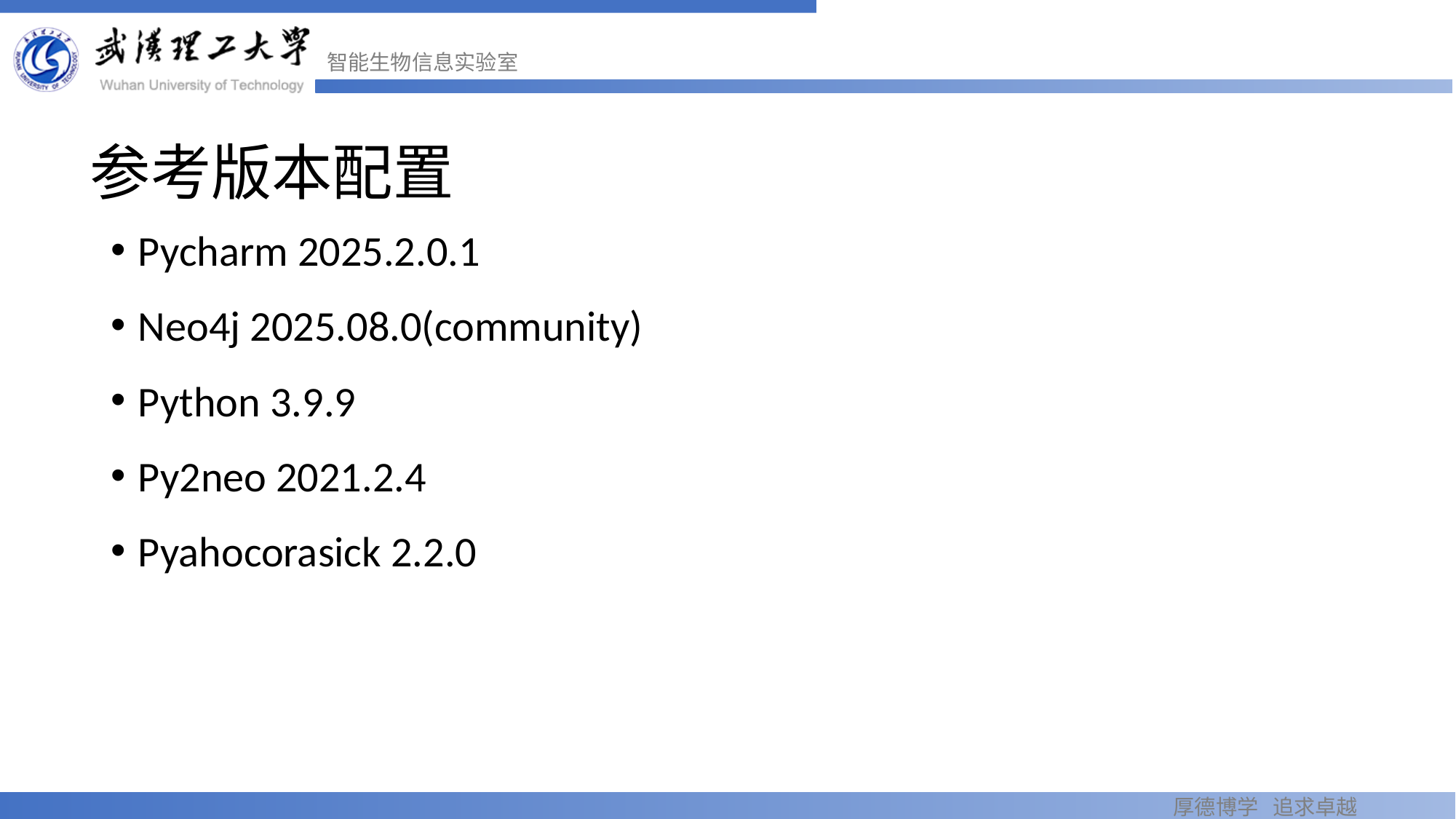

# 参考版本配置
Pycharm 2025.2.0.1
Neo4j 2025.08.0(community)
Python 3.9.9
Py2neo 2021.2.4
Pyahocorasick 2.2.0